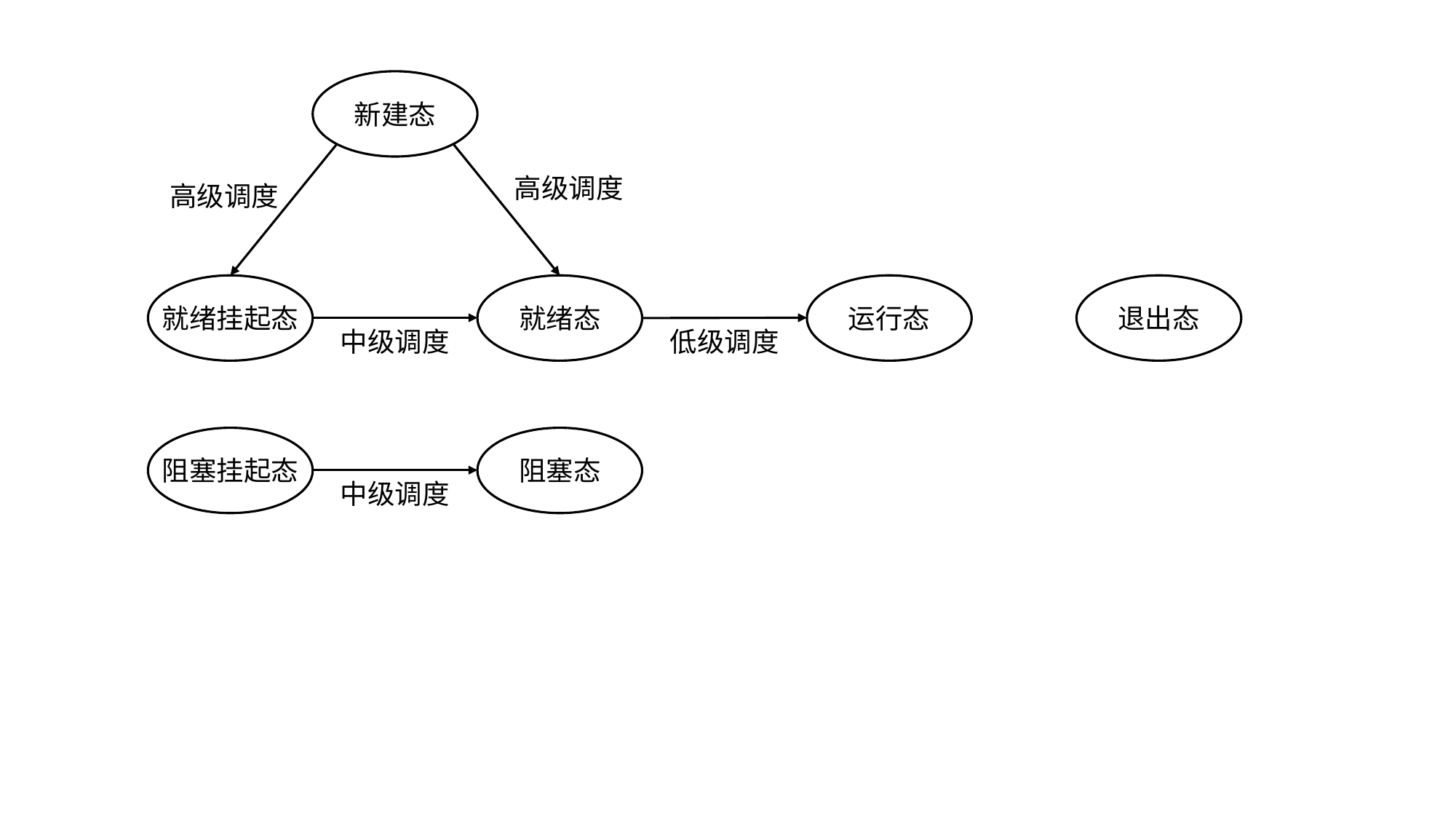

新建态
高级调度
高级调度

就绪挂起态
就绪态
运行态
退出态
中级调度
低级调度

阻塞挂起态
阻塞态
中级调度